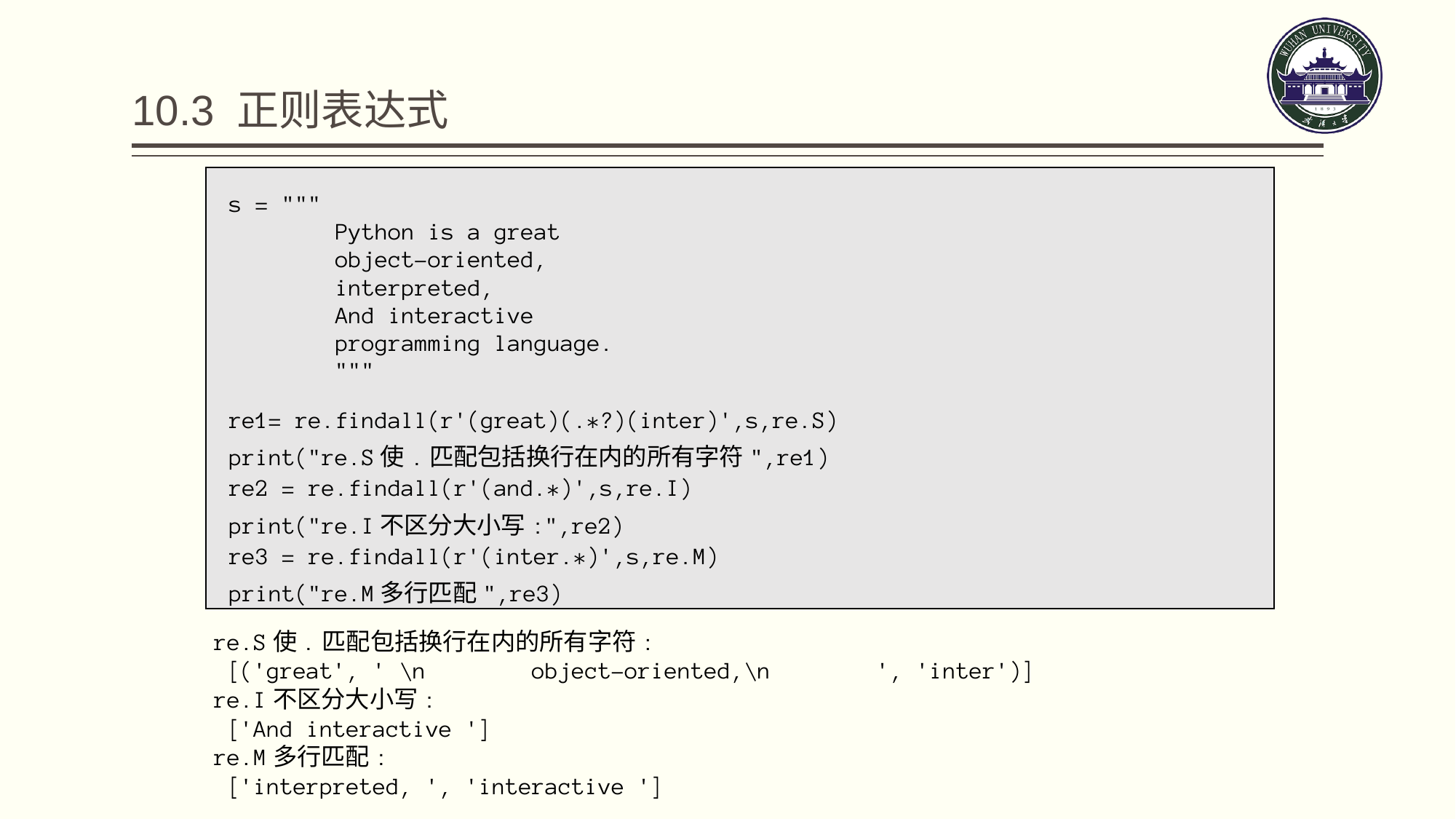

# 10.3 正则表达式
| s = """ Python is a great object-oriented, interpreted, And interactive programming language. """ |
| --- |
| re1= re.findall(r'(great)(.\*?)(inter)',s,re.S) print("re.S使.匹配包括换行在内的所有字符",re1) re2 = re.findall(r'(and.\*)',s,re.I) print("re.I不区分大小写:",re2) re3 = re.findall(r'(inter.\*)',s,re.M) print("re.M多行匹配",re3) |
re.S使.匹配包括换行在内的所有字符:
 [('great', ' \n        object-oriented,\n        ', 'inter')]
re.I不区分大小写:
 ['And interactive ']
re.M多行匹配:
 ['interpreted, ', 'interactive ']